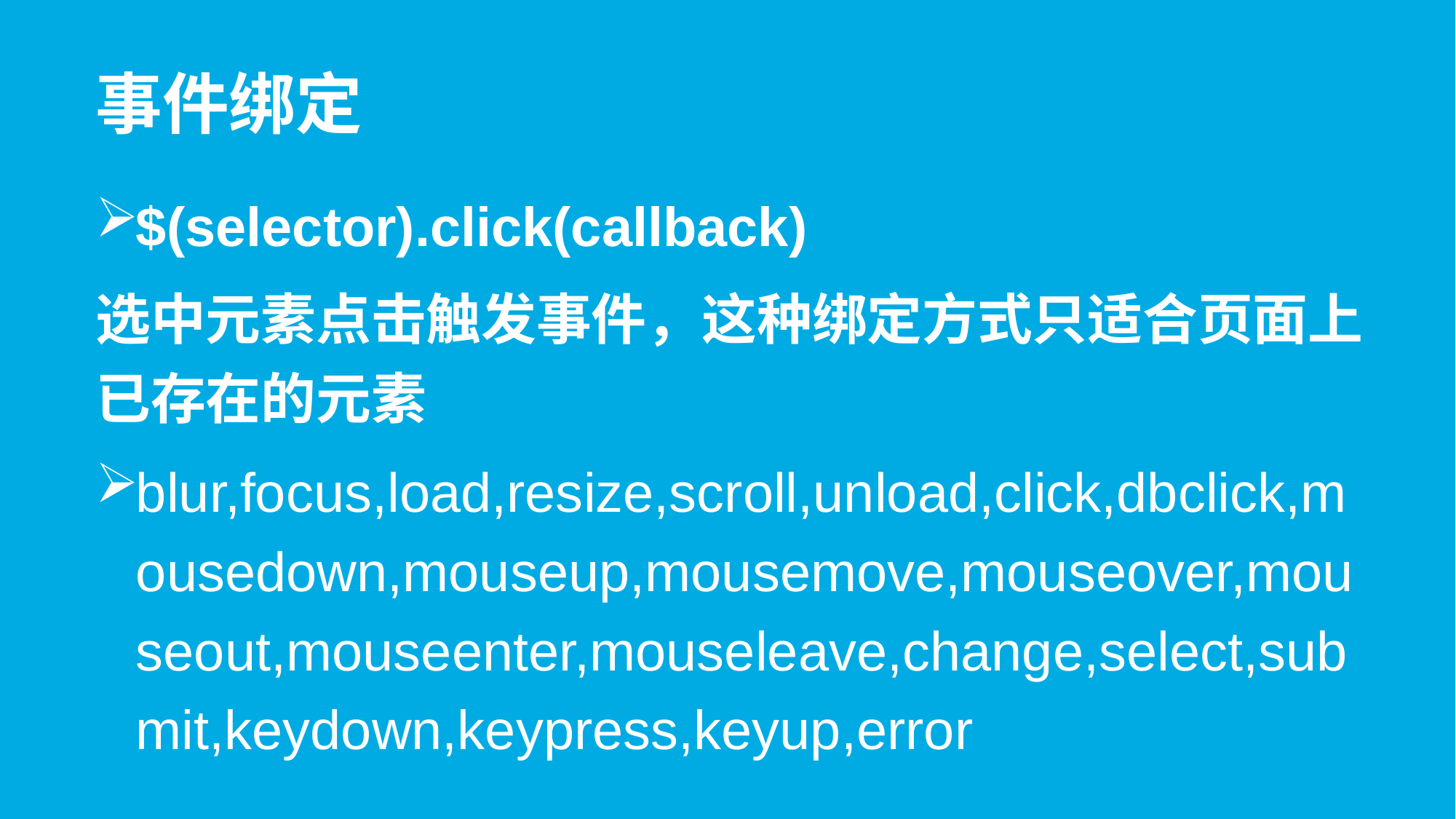

# 事件绑定
$(selector).click(callback)
选中元素点击触发事件，这种绑定方式只适合页面上已存在的元素
blur,focus,load,resize,scroll,unload,click,dbclick,mousedown,mouseup,mousemove,mouseover,mouseout,mouseenter,mouseleave,change,select,submit,keydown,keypress,keyup,error